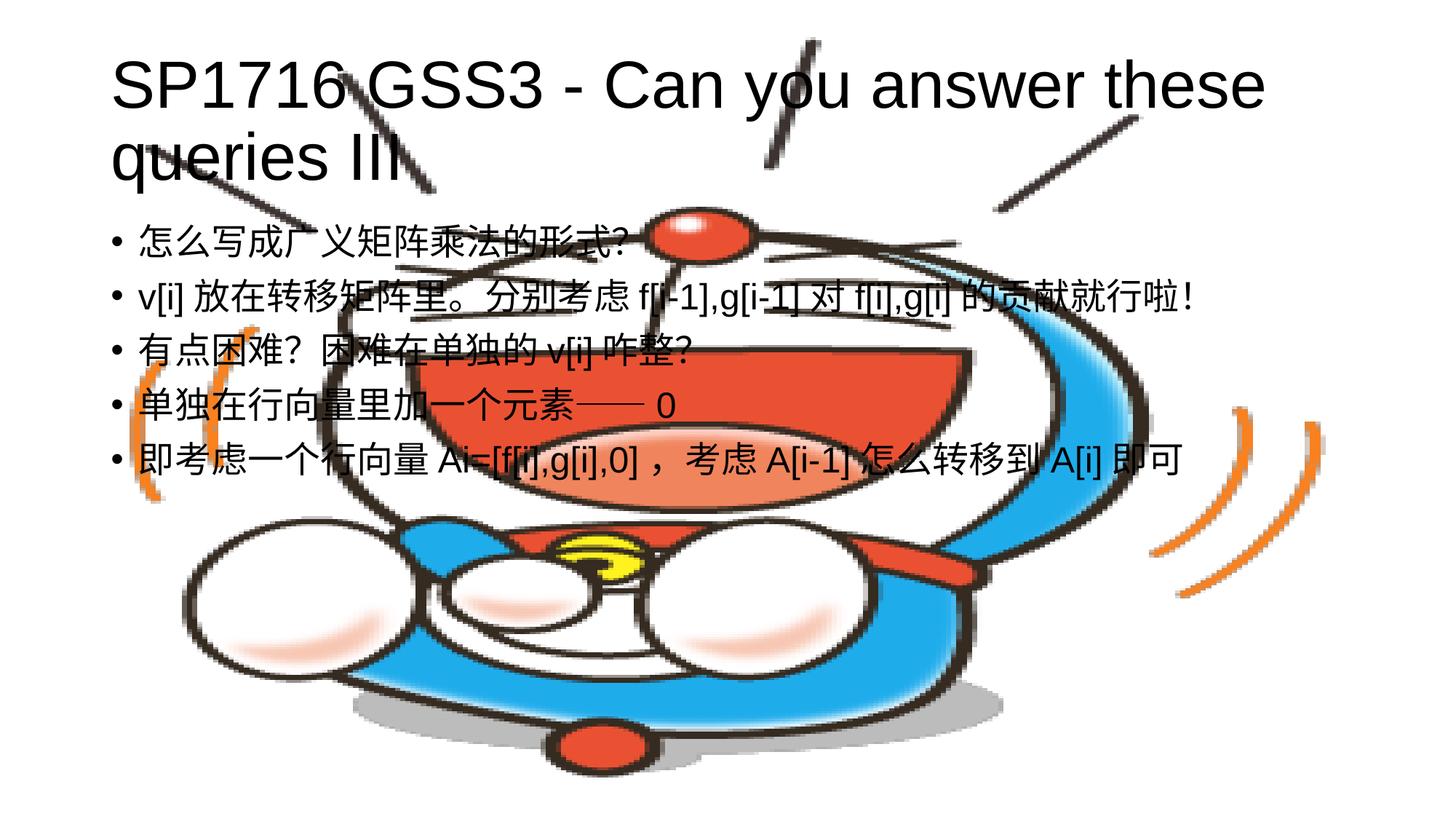

# SP1716 GSS3 - Can you answer these queries III
怎么写成广义矩阵乘法的形式？
v[i]放在转移矩阵里。分别考虑f[i-1],g[i-1]对f[i],g[i]的贡献就行啦！
有点困难？困难在单独的v[i]咋整？
单独在行向量里加一个元素——0
即考虑一个行向量Ai=[f[i],g[i],0]，考虑A[i-1]怎么转移到A[i]即可